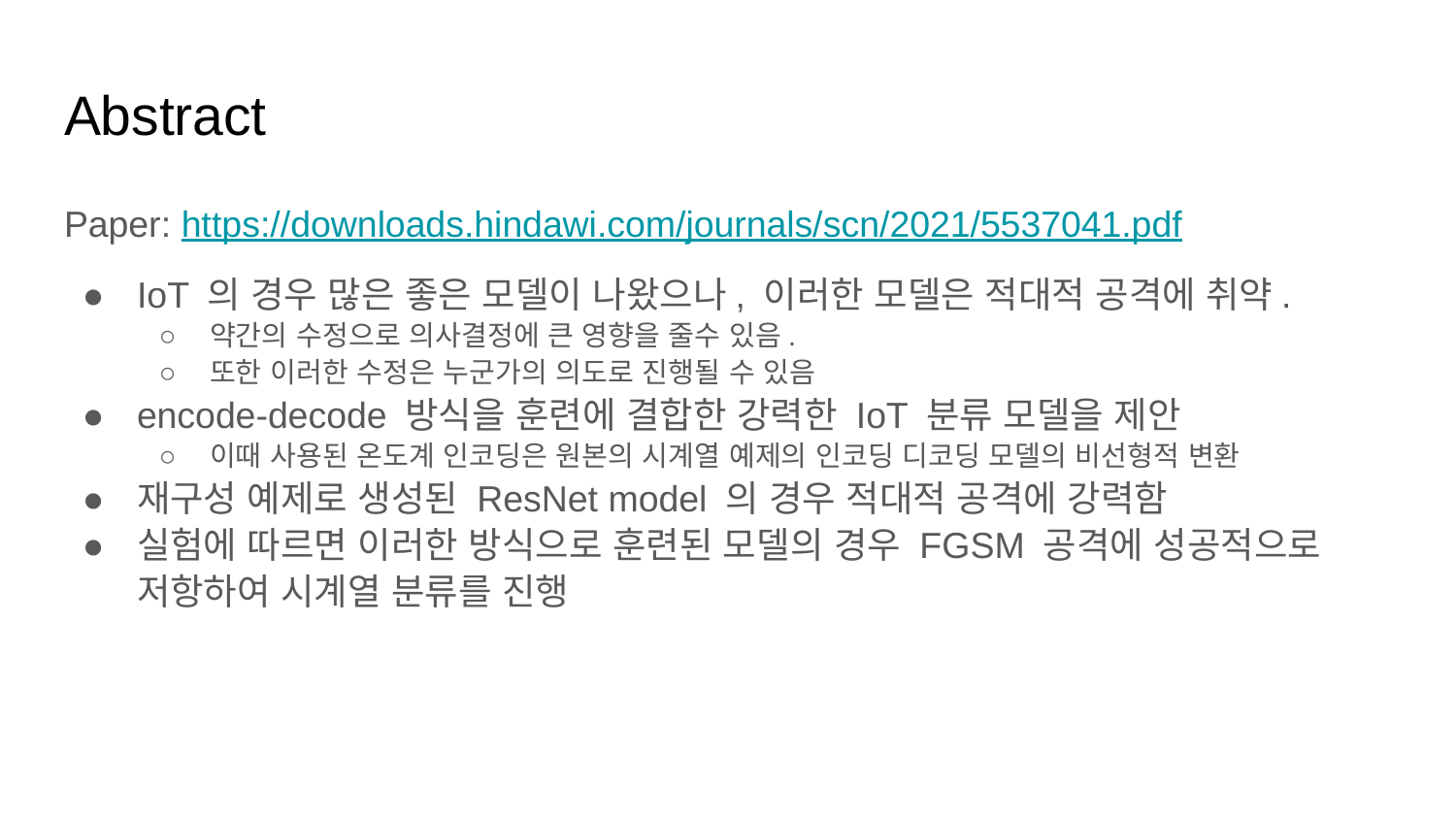

# Abstract
Paper: https://downloads.hindawi.com/journals/scn/2021/5537041.pdf
IoT 의 경우 많은 좋은 모델이 나왔으나, 이러한 모델은 적대적 공격에 취약.
약간의 수정으로 의사결정에 큰 영향을 줄수 있음.
또한 이러한 수정은 누군가의 의도로 진행될 수 있음
encode-decode 방식을 훈련에 결합한 강력한 IoT 분류 모델을 제안
이때 사용된 온도계 인코딩은 원본의 시계열 예제의 인코딩 디코딩 모델의 비선형적 변환
재구성 예제로 생성된 ResNet model 의 경우 적대적 공격에 강력함
실험에 따르면 이러한 방식으로 훈련된 모델의 경우 FGSM 공격에 성공적으로 저항하여 시계열 분류를 진행